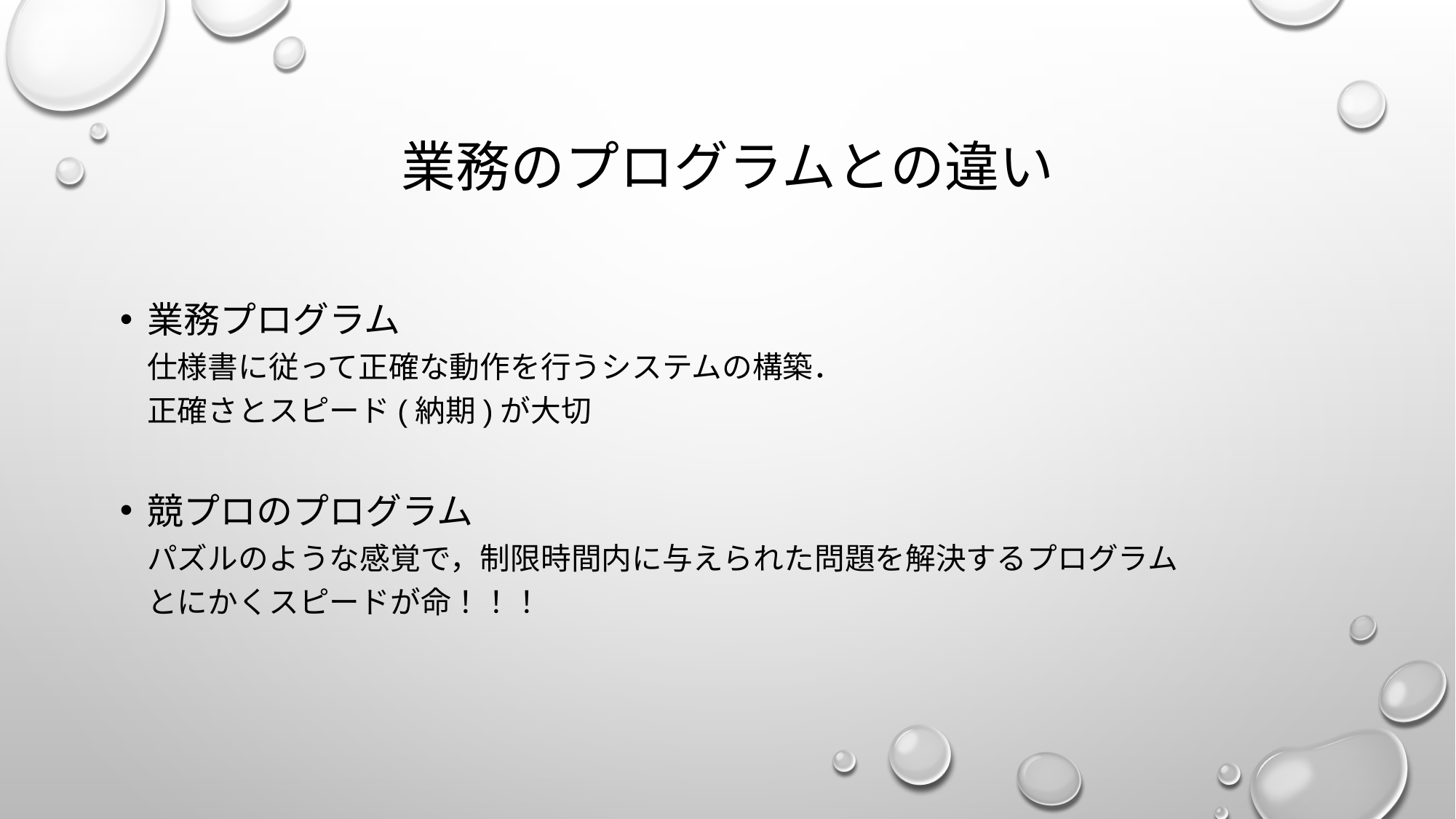

# 業務のプログラムとの違い
業務プログラム
仕様書に従って正確な動作を行うシステムの構築．
正確さとスピード(納期)が大切
競プロのプログラム
パズルのような感覚で，制限時間内に与えられた問題を解決するプログラム
とにかくスピードが命！！！